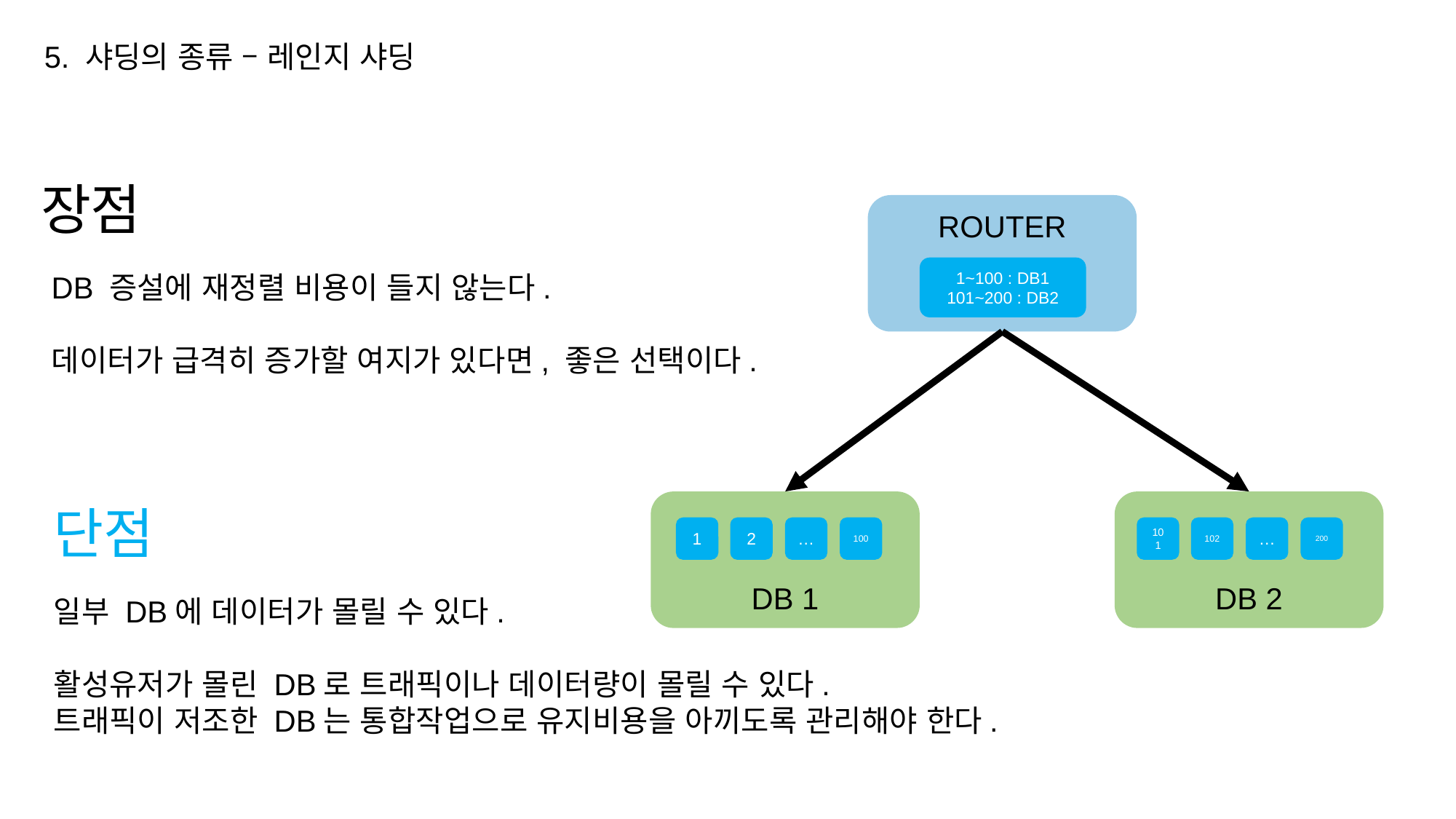

5. 샤딩의 종류 – 레인지 샤딩
장점
ROUTER
1~100 : DB1
101~200 : DB2
DB 증설에 재정렬 비용이 들지 않는다.

데이터가 급격히 증가할 여지가 있다면, 좋은 선택이다.
DB 2
DB 1
단점
1
2
…
100
101
102
…
200
일부 DB에 데이터가 몰릴 수 있다.

활성유저가 몰린 DB로 트래픽이나 데이터량이 몰릴 수 있다.
트래픽이 저조한 DB는 통합작업으로 유지비용을 아끼도록 관리해야 한다.